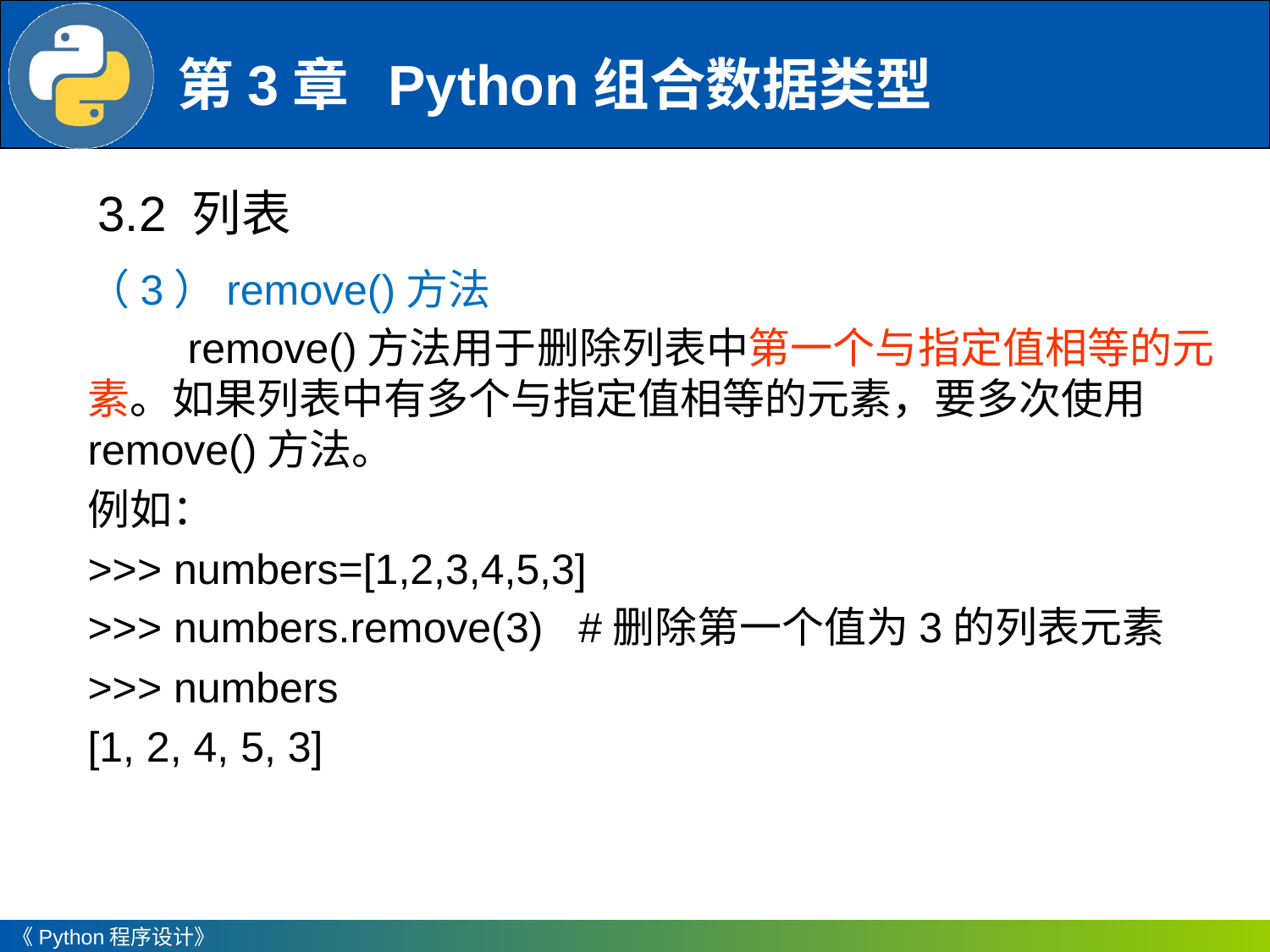

3.2 列表
（3）remove()方法
remove()方法用于删除列表中第一个与指定值相等的元素。如果列表中有多个与指定值相等的元素，要多次使用remove()方法。
例如：
>>> numbers=[1,2,3,4,5,3]
>>> numbers.remove(3)   #删除第一个值为3的列表元素
>>> numbers
[1, 2, 4, 5, 3]